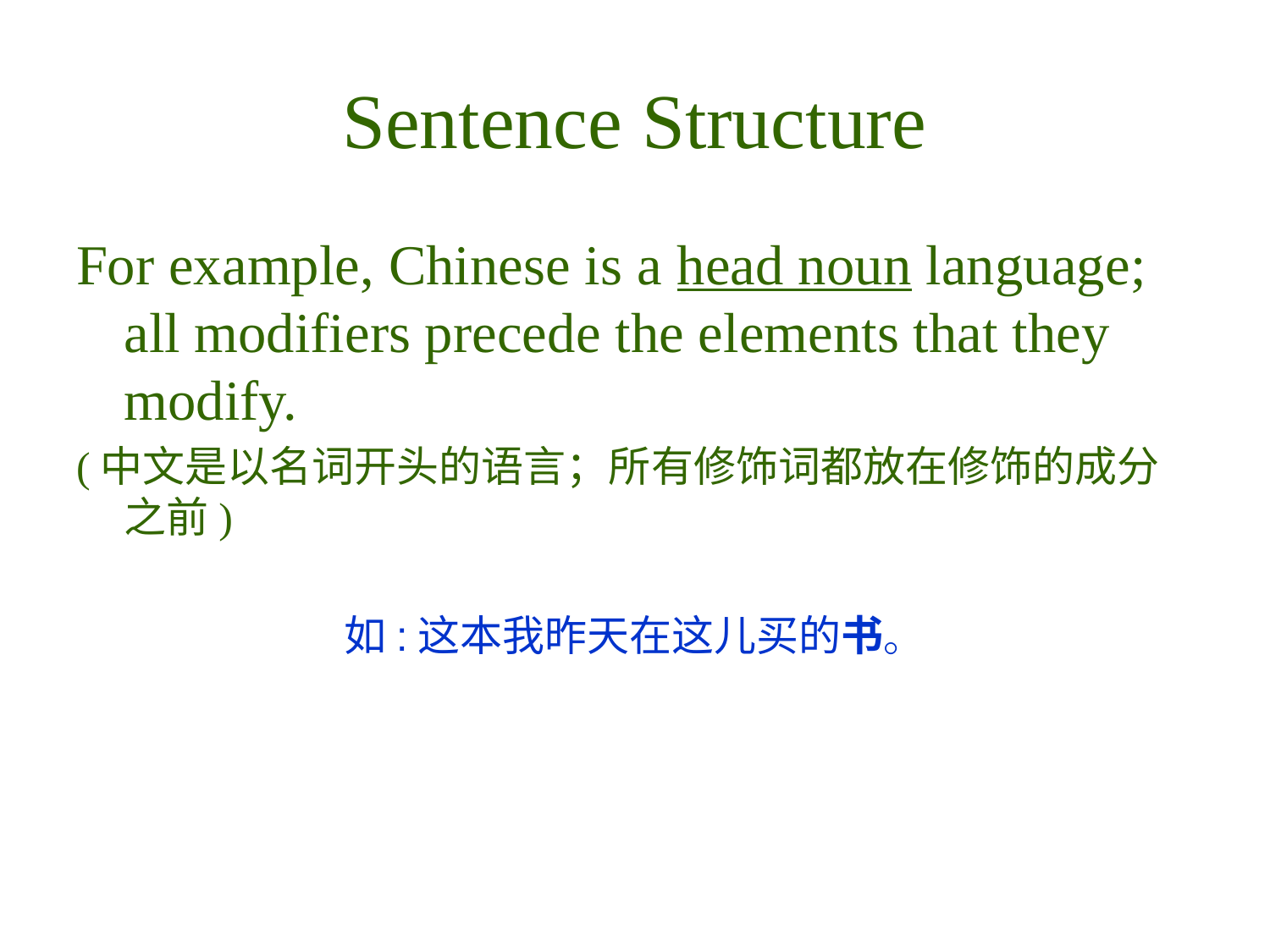

# Sentence Structure
For example, Chinese is a head noun language; all modifiers precede the elements that they modify.
(中文是以名词开头的语言；所有修饰词都放在修饰的成分之前)

如:这本我昨天在这儿买的书。